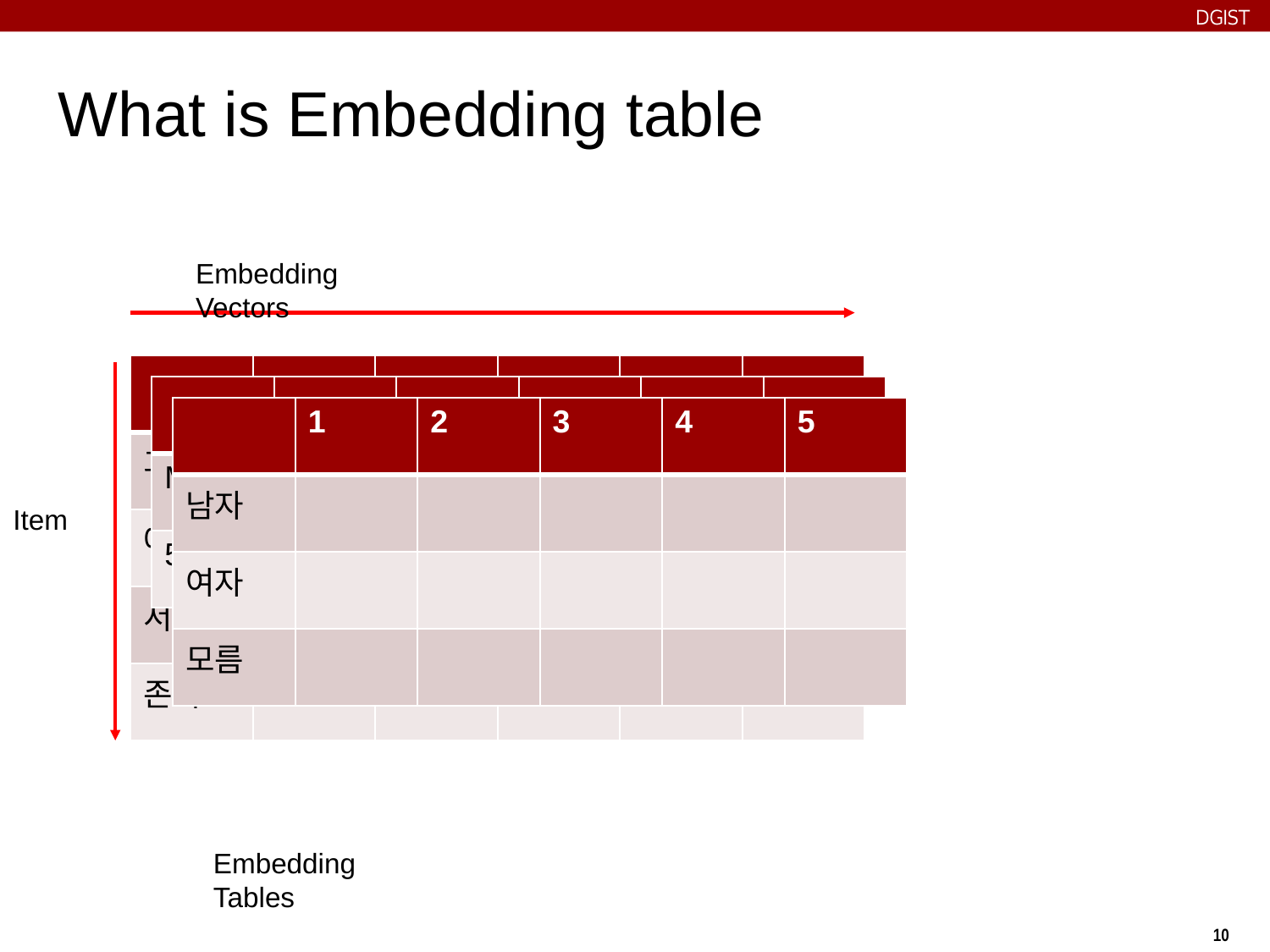

DGIST
# What is Embedding table

Embedding Vectors
|  |  |  |  |  |  |
| --- | --- | --- | --- | --- | --- |
| 괴물 |  |  |  |  |  |
| 에어 |  |  |  |  |  |
| 서치 |  |  |  |  |  |
| 존윅 |  |  |  |  |  |
|  |  |  |  |  |  |
| --- | --- | --- | --- | --- | --- |
| MZ |  |  |  |  |  |
| 586 |  |  |  |  |  |
|  | 1 | 2 | 3 | 4 | 5 |
| --- | --- | --- | --- | --- | --- |
| 남자 |  |  |  |  |  |
| 여자 |  |  |  |  |  |
| 모름 |  |  |  |  |  |
Item
Embedding Tables